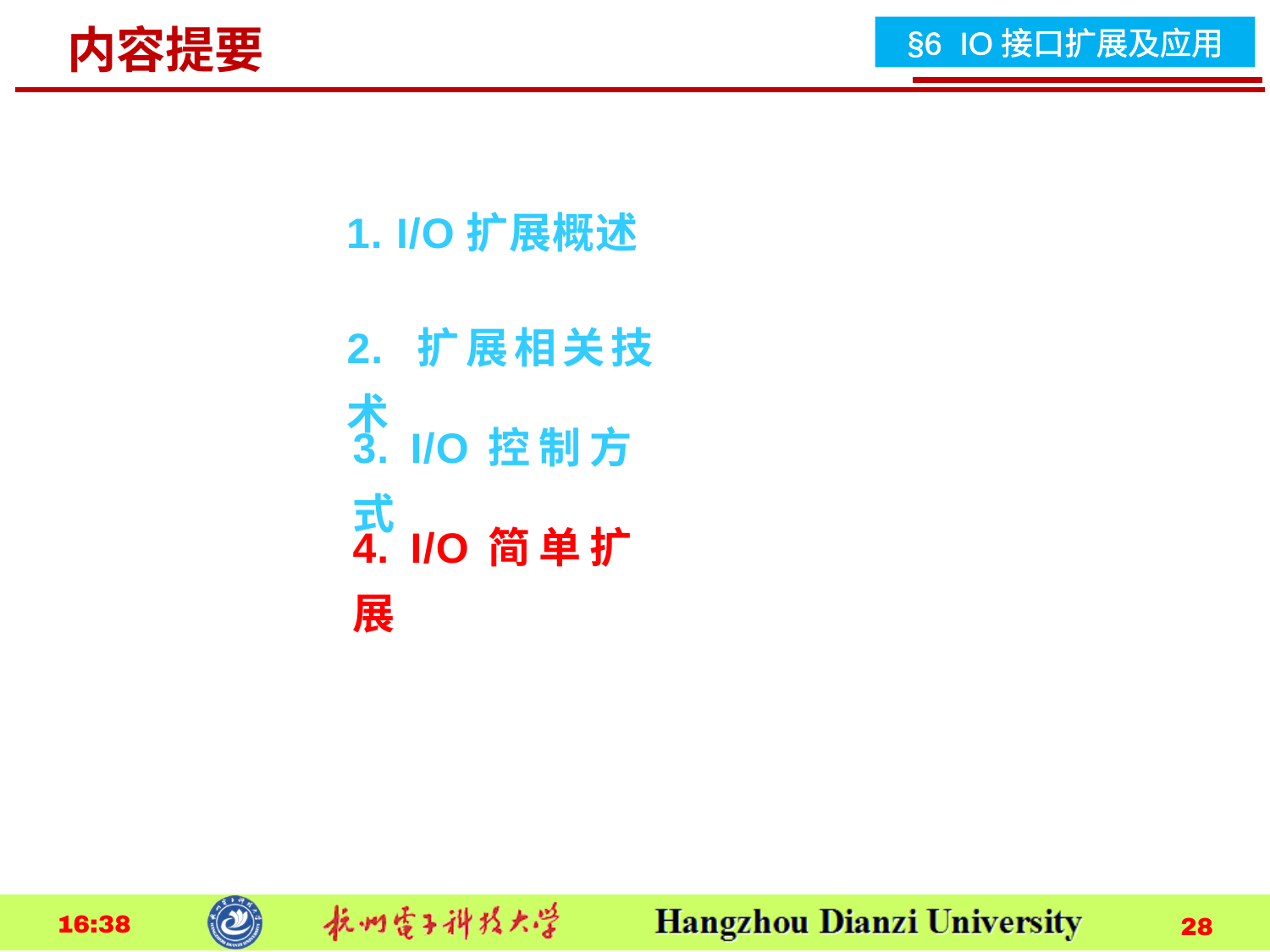

内容提要
1. I/O扩展概述
2. 扩展相关技术
3. I/O控制方式
4. I/O简单扩展